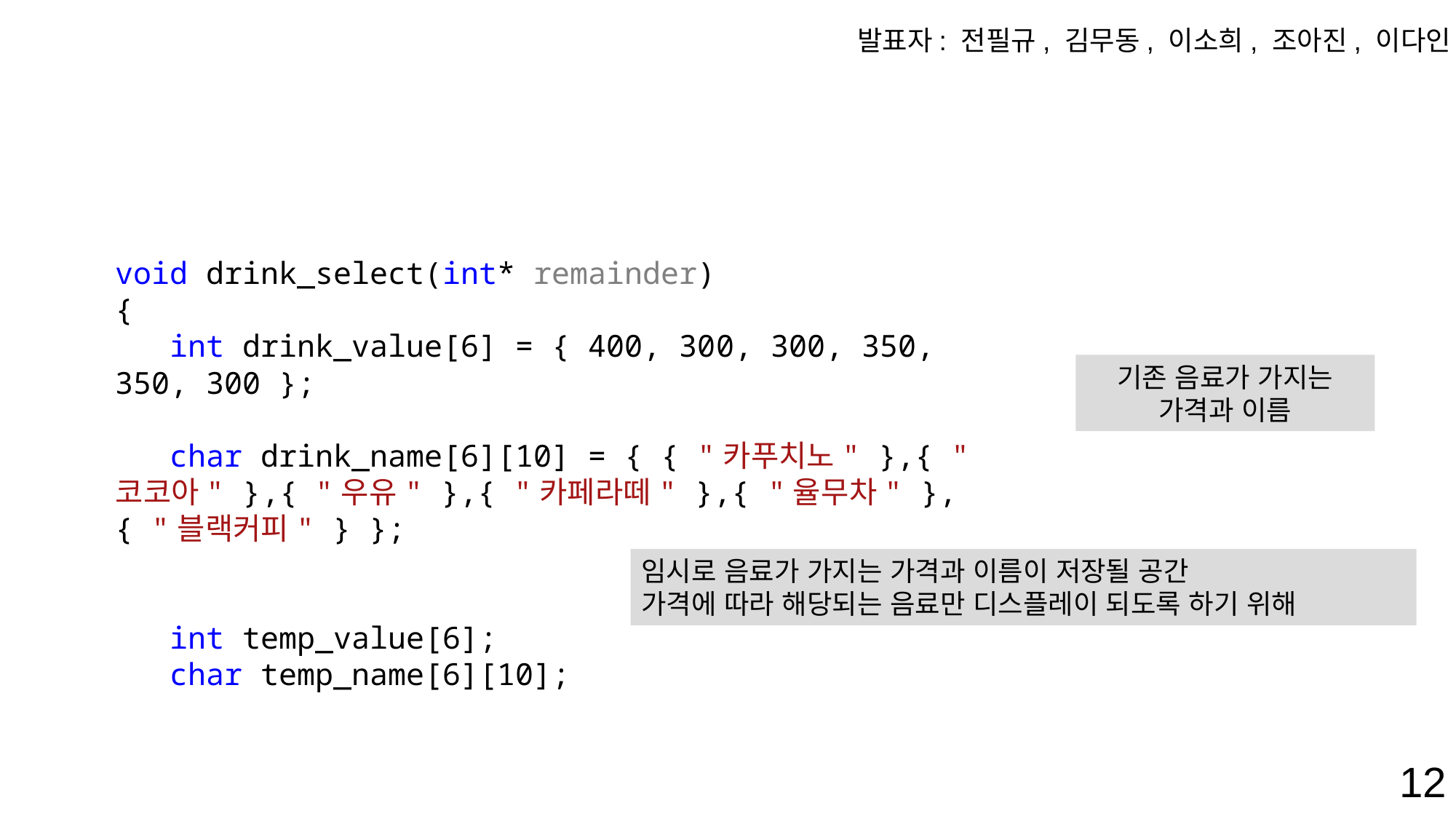

발표자: 전필규, 김무동, 이소희, 조아진, 이다인
void drink_select(int* remainder)
{
   int drink_value[6] = { 400, 300, 300, 350, 350, 300 };

   char drink_name[6][10] = { { "카푸치노" },{ "코코아" },{ "우유" },{ "카페라떼" },{ "율무차" },{ "블랙커피" } };

   int temp_value[6];
   char temp_name[6][10];
기존 음료가 가지는
가격과 이름
임시로 음료가 가지는 가격과 이름이 저장될 공간
가격에 따라 해당되는 음료만 디스플레이 되도록 하기 위해
12